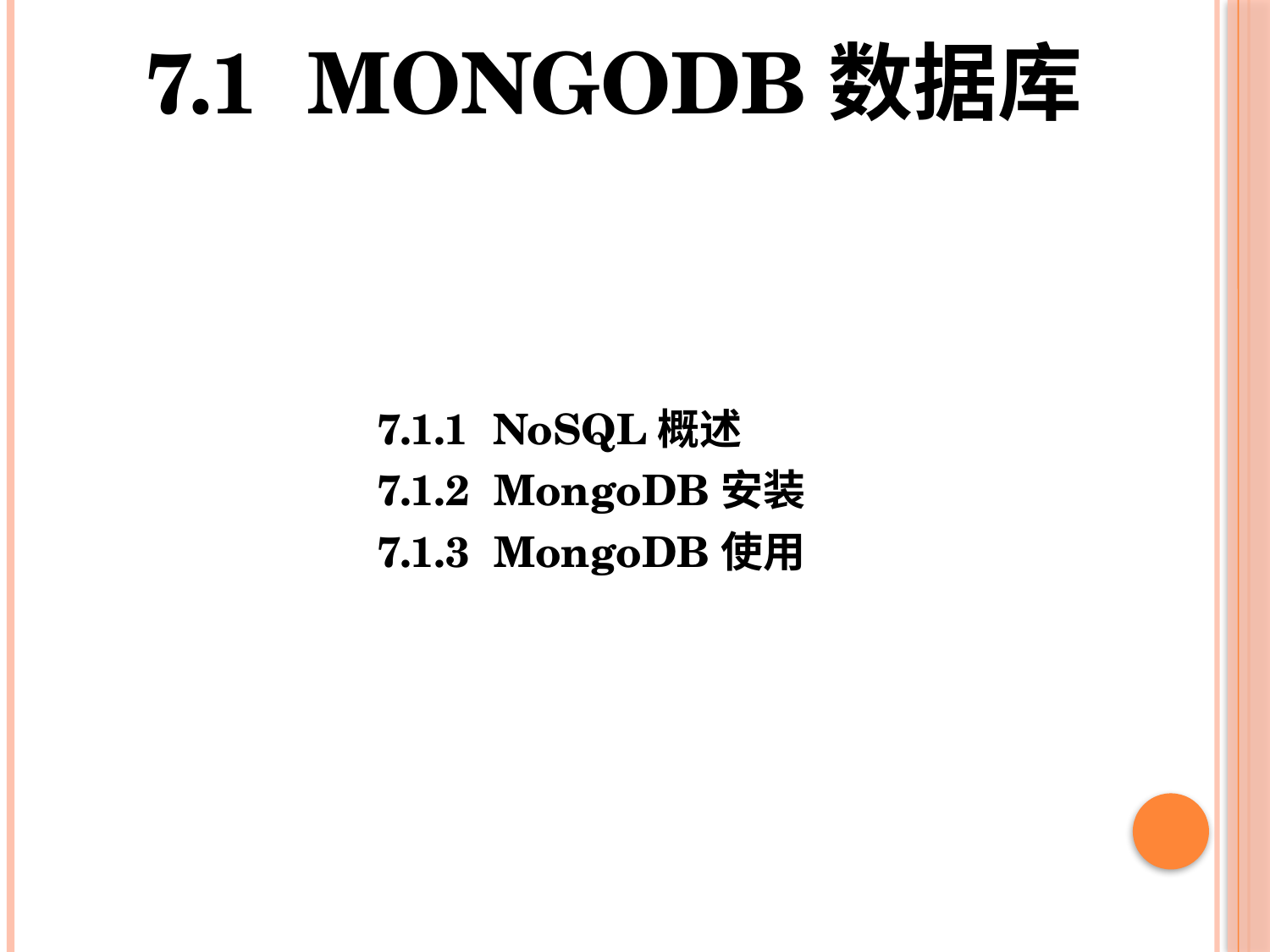

# 7.1  MongoDB数据库
7.1.1  NoSQL概述
7.1.2  MongoDB安装
7.1.3  MongoDB使用